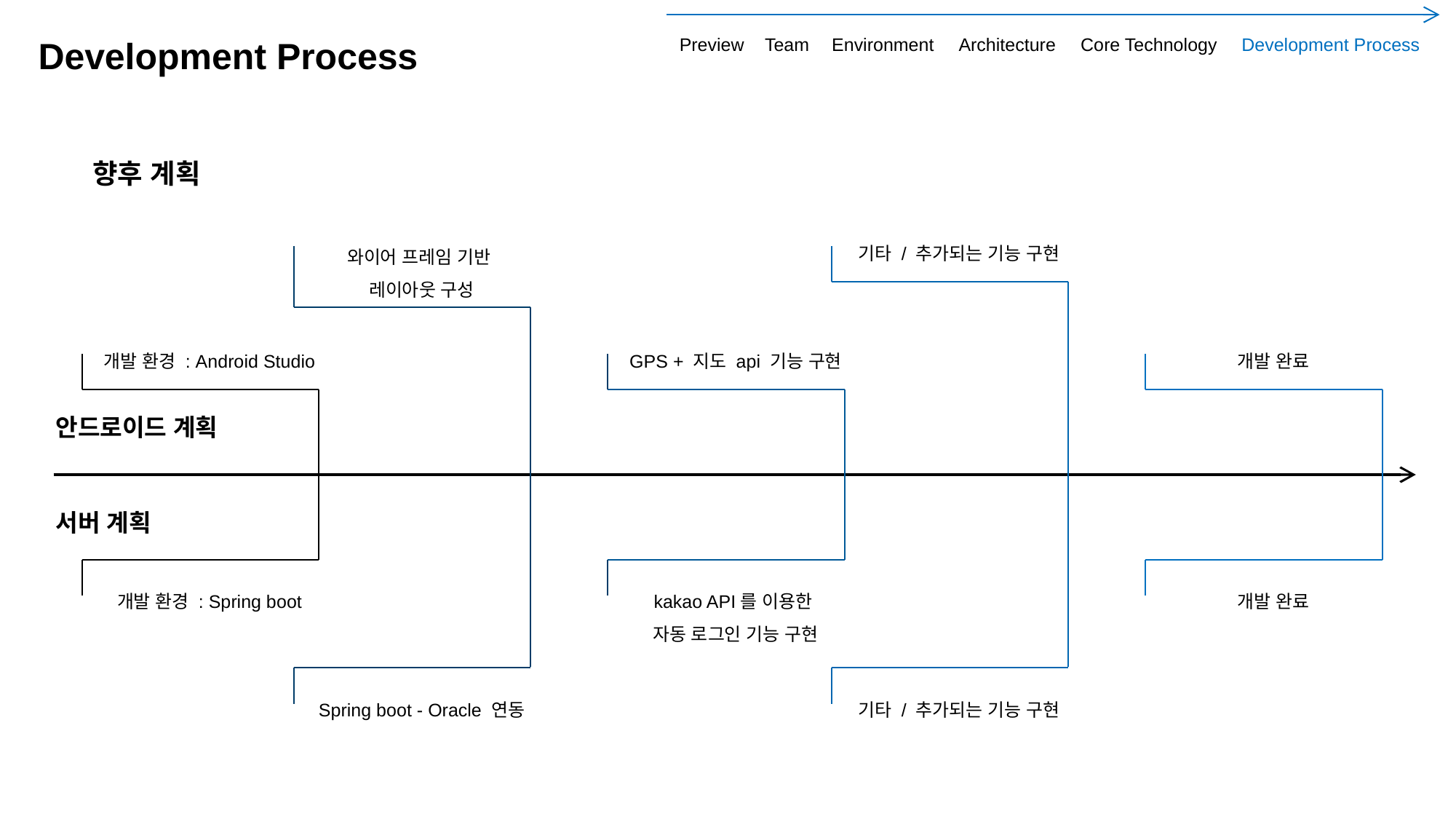

Development Process
Architecture
Development Process
Preview
Team
Environment
Core Technology
향후 계획
기타 / 추가되는 기능 구현
와이어 프레임 기반
레이아웃 구성
개발 환경 : Android Studio
GPS + 지도 api 기능 구현
개발 완료
안드로이드 계획
서버 계획
개발 환경 : Spring boot
kakao API를 이용한
자동 로그인 기능 구현
개발 완료
Spring boot - Oracle 연동
기타 / 추가되는 기능 구현